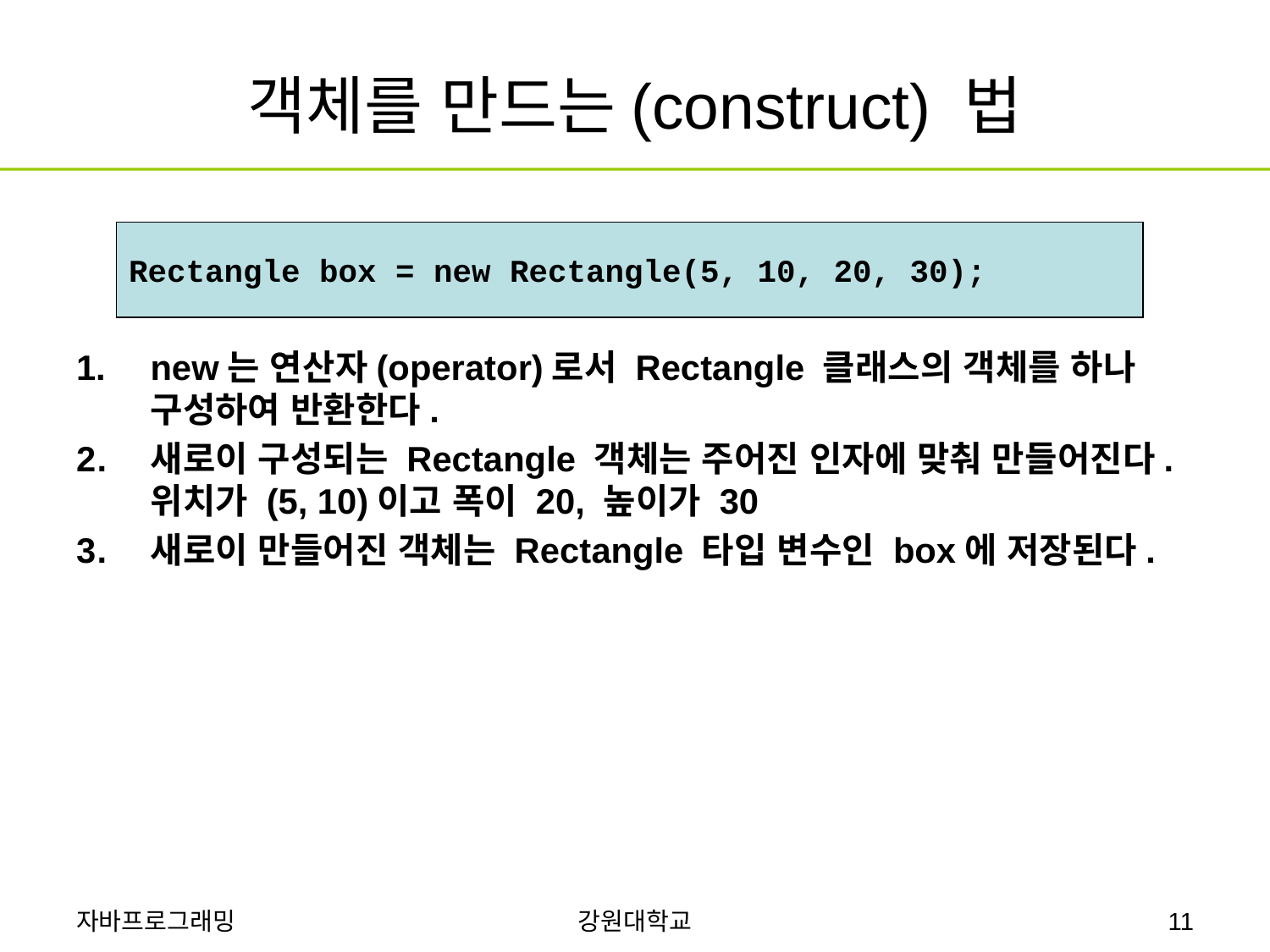

# 객체를 만드는(construct) 법

Rectangle box = new Rectangle(5, 10, 20, 30);
new는 연산자(operator)로서 Rectangle 클래스의 객체를 하나 구성하여 반환한다.
새로이 구성되는 Rectangle 객체는 주어진 인자에 맞춰 만들어진다. 위치가 (5, 10)이고 폭이 20, 높이가 30
새로이 만들어진 객체는 Rectangle 타입 변수인 box에 저장된다.
자바프로그래밍
강원대학교
11